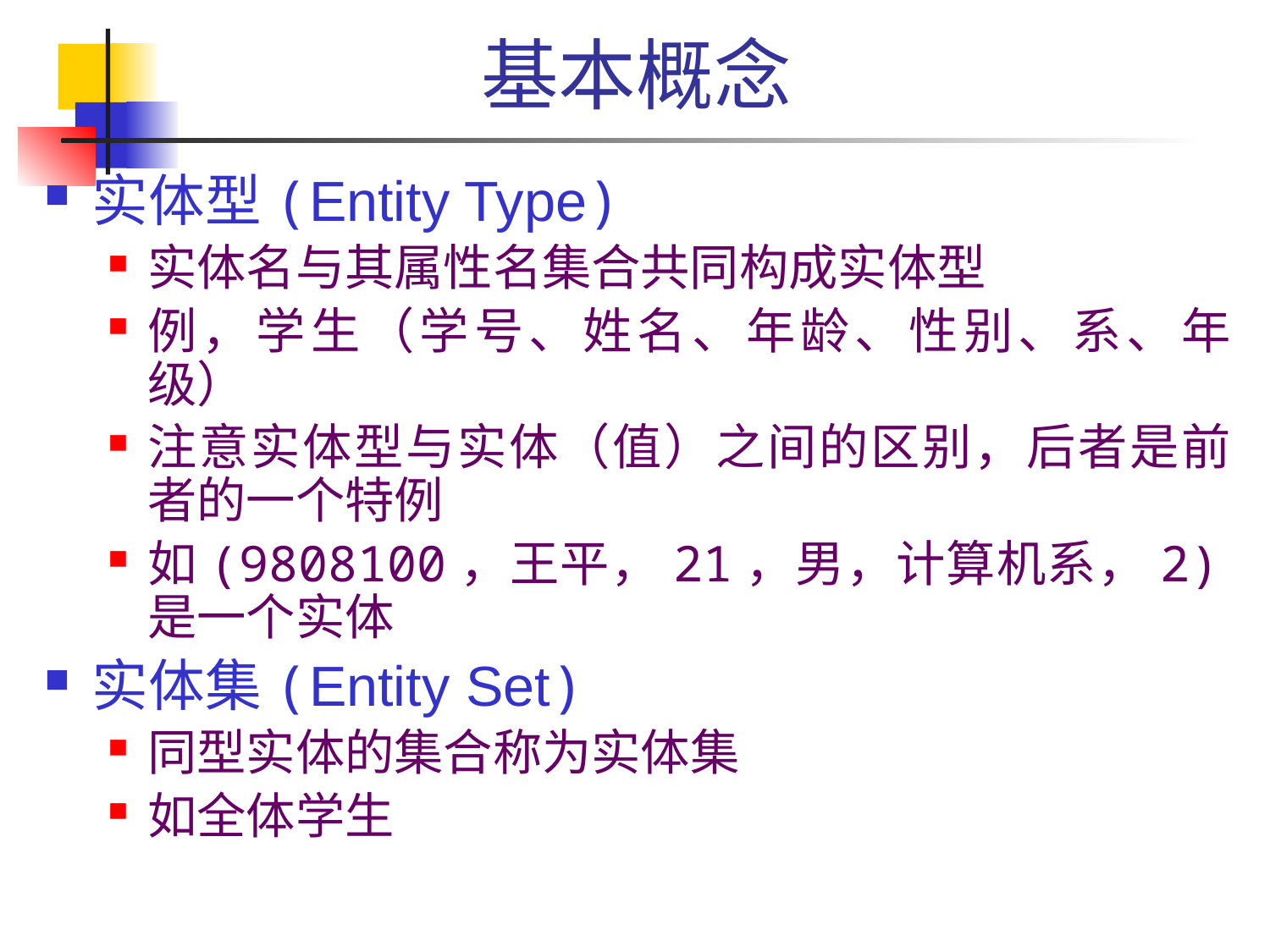

# 基本概念
实体型(Entity Type)
实体名与其属性名集合共同构成实体型
例，学生（学号、姓名、年龄、性别、系、年级）
注意实体型与实体（值）之间的区别，后者是前者的一个特例
如(9808100，王平，21，男，计算机系，2)是一个实体
实体集(Entity Set)
同型实体的集合称为实体集
如全体学生